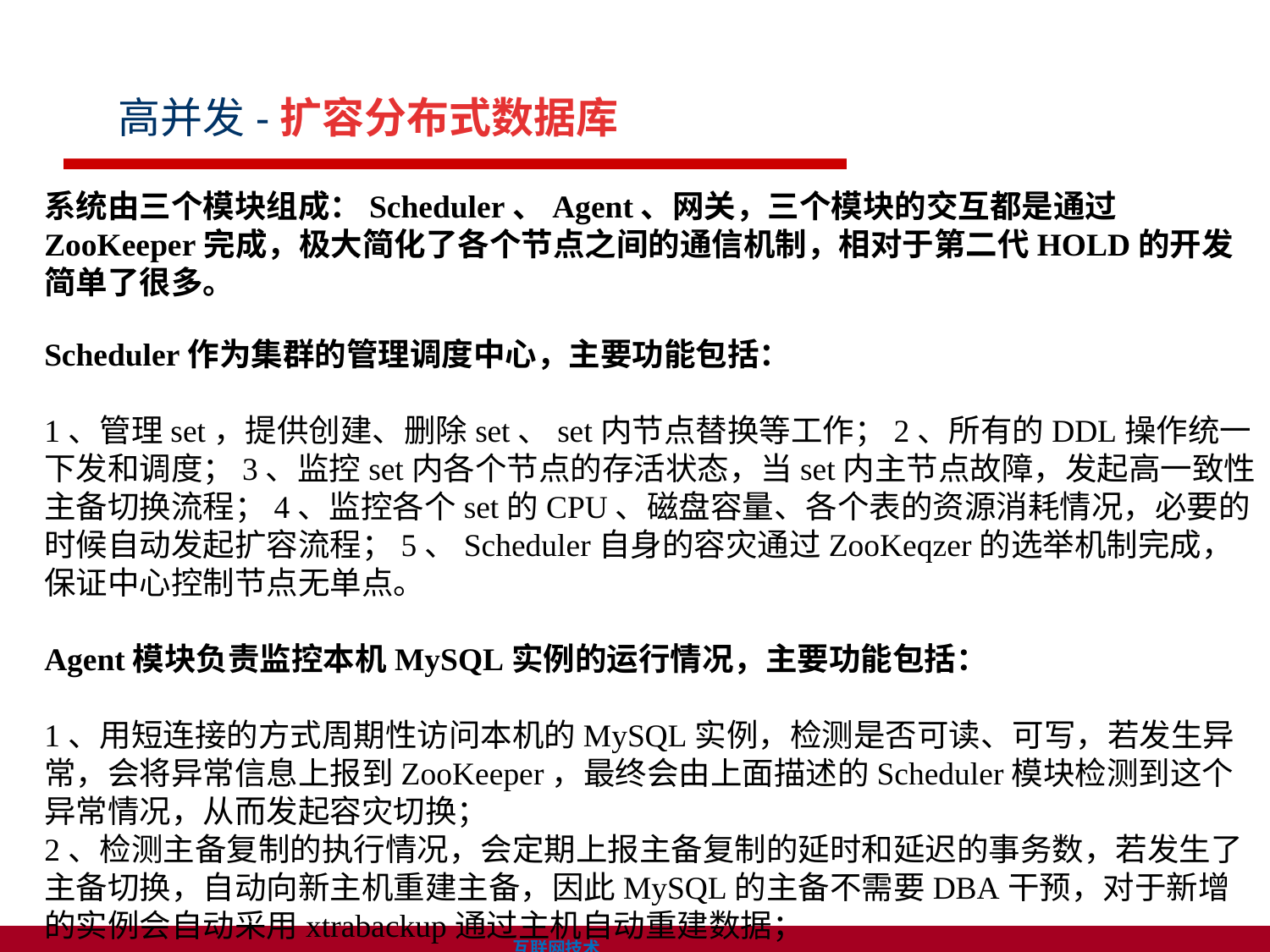

高并发-扩容分布式数据库
系统由三个模块组成：Scheduler、Agent、网关，三个模块的交互都是通过ZooKeeper完成，极大简化了各个节点之间的通信机制，相对于第二代HOLD的开发简单了很多。

Scheduler作为集群的管理调度中心，主要功能包括：

1、管理set，提供创建、删除set、set内节点替换等工作；2、所有的DDL操作统一下发和调度；3、监控set内各个节点的存活状态，当set内主节点故障，发起高一致性主备切换流程；4、监控各个set的CPU、磁盘容量、各个表的资源消耗情况，必要的时候自动发起扩容流程；5、Scheduler自身的容灾通过ZooKeqzer的选举机制完成，保证中心控制节点无单点。

Agent模块负责监控本机MySQL实例的运行情况，主要功能包括：

1、用短连接的方式周期性访问本机的MySQL实例，检测是否可读、可写，若发生异常，会将异常信息上报到ZooKeeper，最终会由上面描述的Scheduler模块检测到这个异常情况，从而发起容灾切换；
2、检测主备复制的执行情况，会定期上报主备复制的延时和延迟的事务数，若发生了主备切换，自动向新主机重建主备，因此MySQL的主备不需要DBA干预，对于新增的实例会自动采用xtrabackup通过主机自动重建数据；